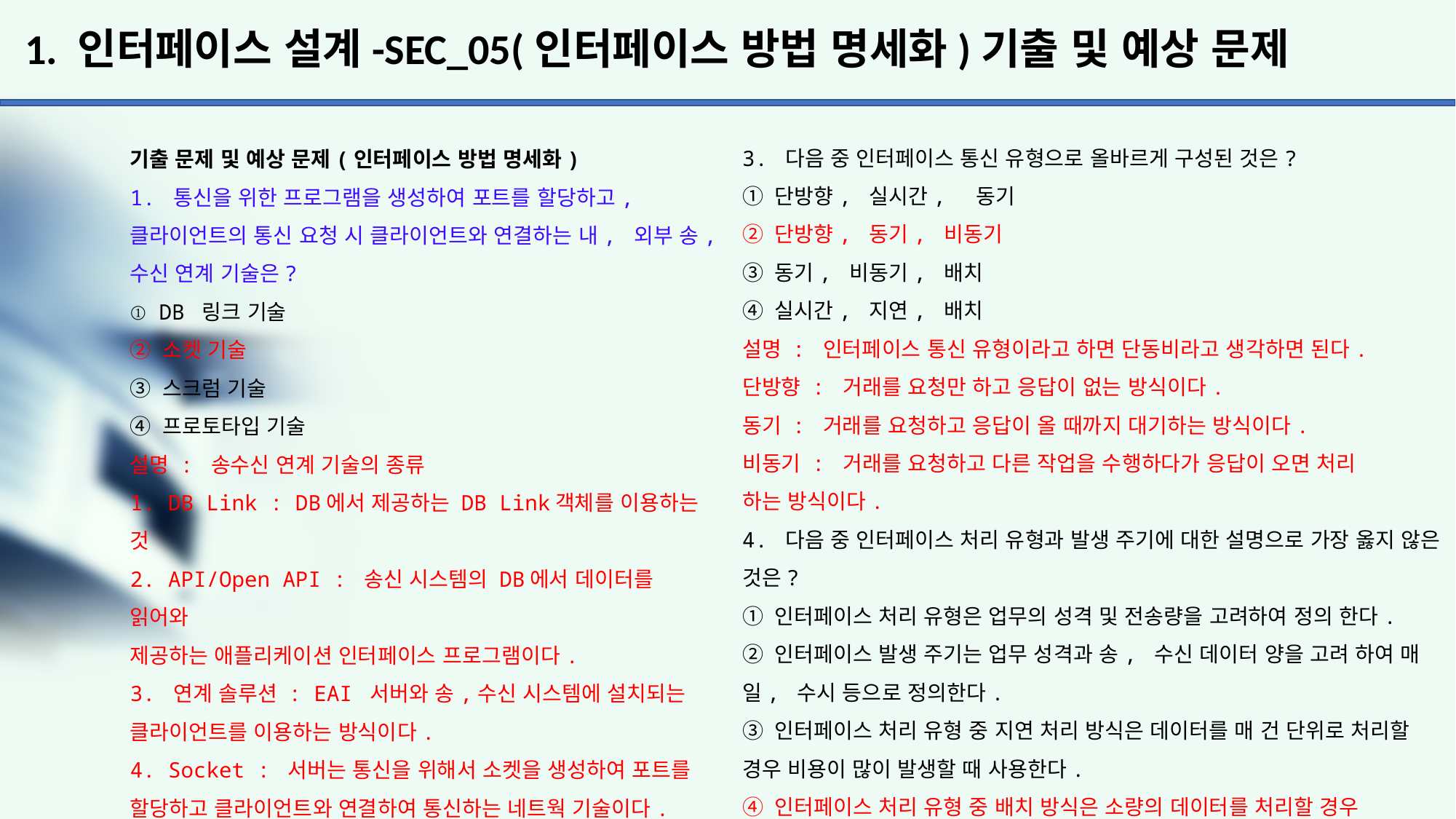

# 1. 인터페이스 설계-SEC_05(인터페이스 방법 명세화)기출 및 예상 문제
3. 다음 중 인터페이스 통신 유형으로 올바르게 구성된 것은?
① 단방향, 실시간,  동기
② 단방향, 동기, 비동기
③ 동기, 비동기, 배치
④ 실시간, 지연, 배치
설명 : 인터페이스 통신 유형이라고 하면 단동비라고 생각하면 된다.
단방향 : 거래를 요청만 하고 응답이 없는 방식이다.
동기 : 거래를 요청하고 응답이 올 때까지 대기하는 방식이다.
비동기 : 거래를 요청하고 다른 작업을 수행하다가 응답이 오면 처리
하는 방식이다.
4. 다음 중 인터페이스 처리 유형과 발생 주기에 대한 설명으로 가장 옳지 않은 것은?
① 인터페이스 처리 유형은 업무의 성격 및 전송량을 고려하여 정의 한다.
② 인터페이스 발생 주기는 업무 성격과 송, 수신 데이터 양을 고려 하여 매일, 수시 등으로 정의한다.
③ 인터페이스 처리 유형 중 지연 처리 방식은 데이터를 매 건 단위로 처리할 경우 비용이 많이 발생할 때 사용한다.
④ 인터페이스 처리 유형 중 배치 방식은 소량의 데이터를 처리할 경우
사용한다.
설명 : 인터페이스 처리 유형 중 배치방식은 대량의 데이터를 처리할 경우 사용한다.
기출 문제 및 예상 문제(인터페이스 방법 명세화)
1. 통신을 위한 프로그램을 생성하여 포트를 할당하고, 클라이언트의 통신 요청 시 클라이언트와 연결하는 내, 외부 송, 수신 연계 기술은?
① DB 링크 기술
② 소켓 기술
③ 스크럼 기술
④ 프로토타입 기술
설명 : 송수신 연계 기술의 종류
1. DB Link : DB에서 제공하는 DB Link객체를 이용하는 것
2. API/Open API : 송신 시스템의 DB에서 데이터를 읽어와
제공하는 애플리케이션 인터페이스 프로그램이다.
3. 연계 솔루션 : EAI 서버와 송,수신 시스템에 설치되는
클라이언트를 이용하는 방식이다.
4. Socket : 서버는 통신을 위해서 소켓을 생성하여 포트를
할당하고 클라이언트와 연결하여 통신하는 네트웍 기술이다.
5. Web Service : 웹 서비스에서 WSDL, UDDI, SOAP 프로토콜을 이용하여 연계하는 서비스이다.
 2. 다음 설명에 해당하는 시스템으로 옳은 것은?
	 시스템 인터페이스를 구성하는 시스템으로, 연계할 	 데이터를 데이터베이스와 애플리케이션으로부터 연계
	 테이블 또는 파일 형태로 생성하며 송신하는 시스템 	 이다.
① 연계 서버		② 중계 서버
③ 송신 시스템		④ 수신 시스템